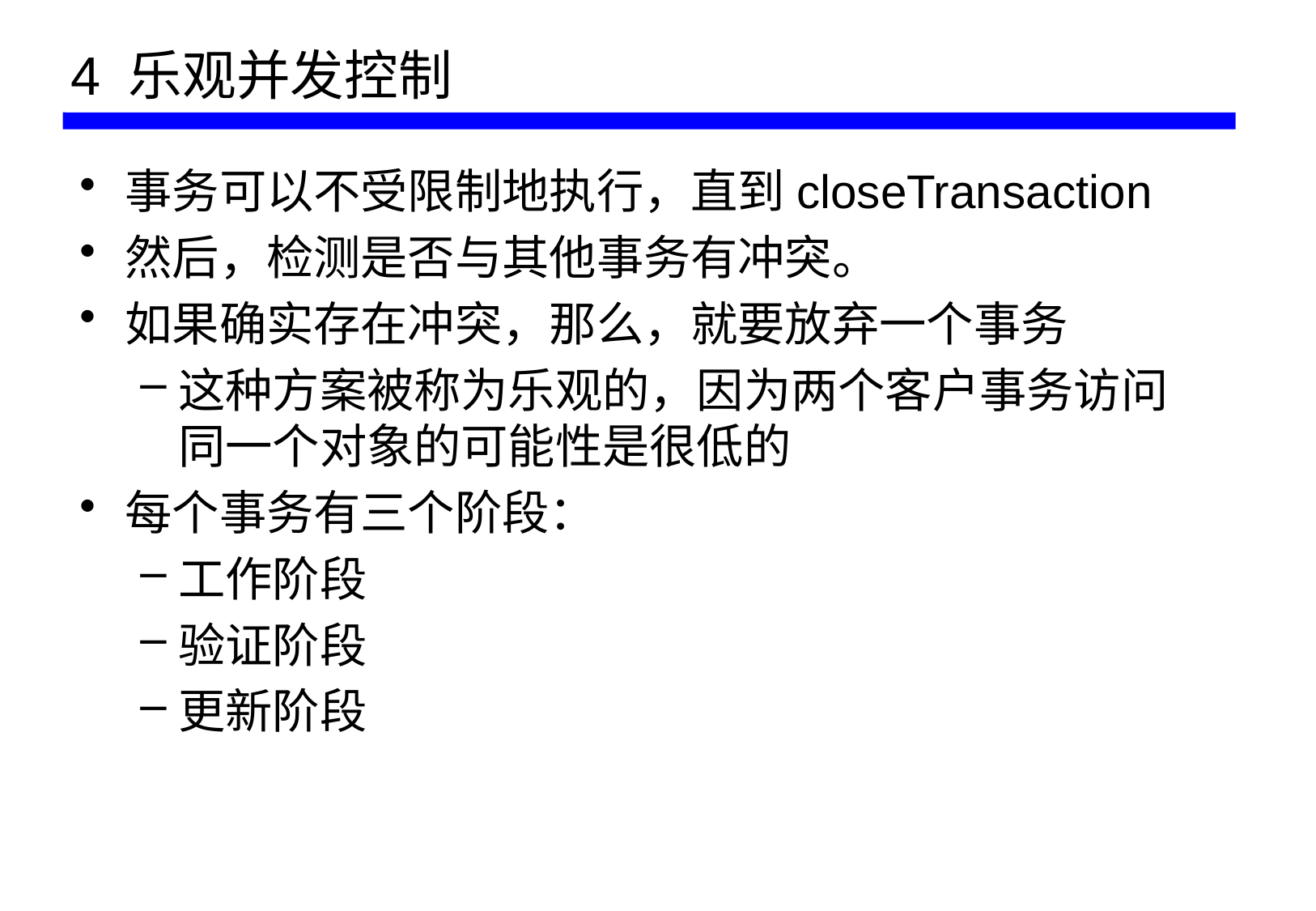

# 4 乐观并发控制
事务可以不受限制地执行，直到closeTransaction
然后，检测是否与其他事务有冲突。
如果确实存在冲突，那么，就要放弃一个事务
这种方案被称为乐观的，因为两个客户事务访问同一个对象的可能性是很低的
每个事务有三个阶段：
工作阶段
验证阶段
更新阶段